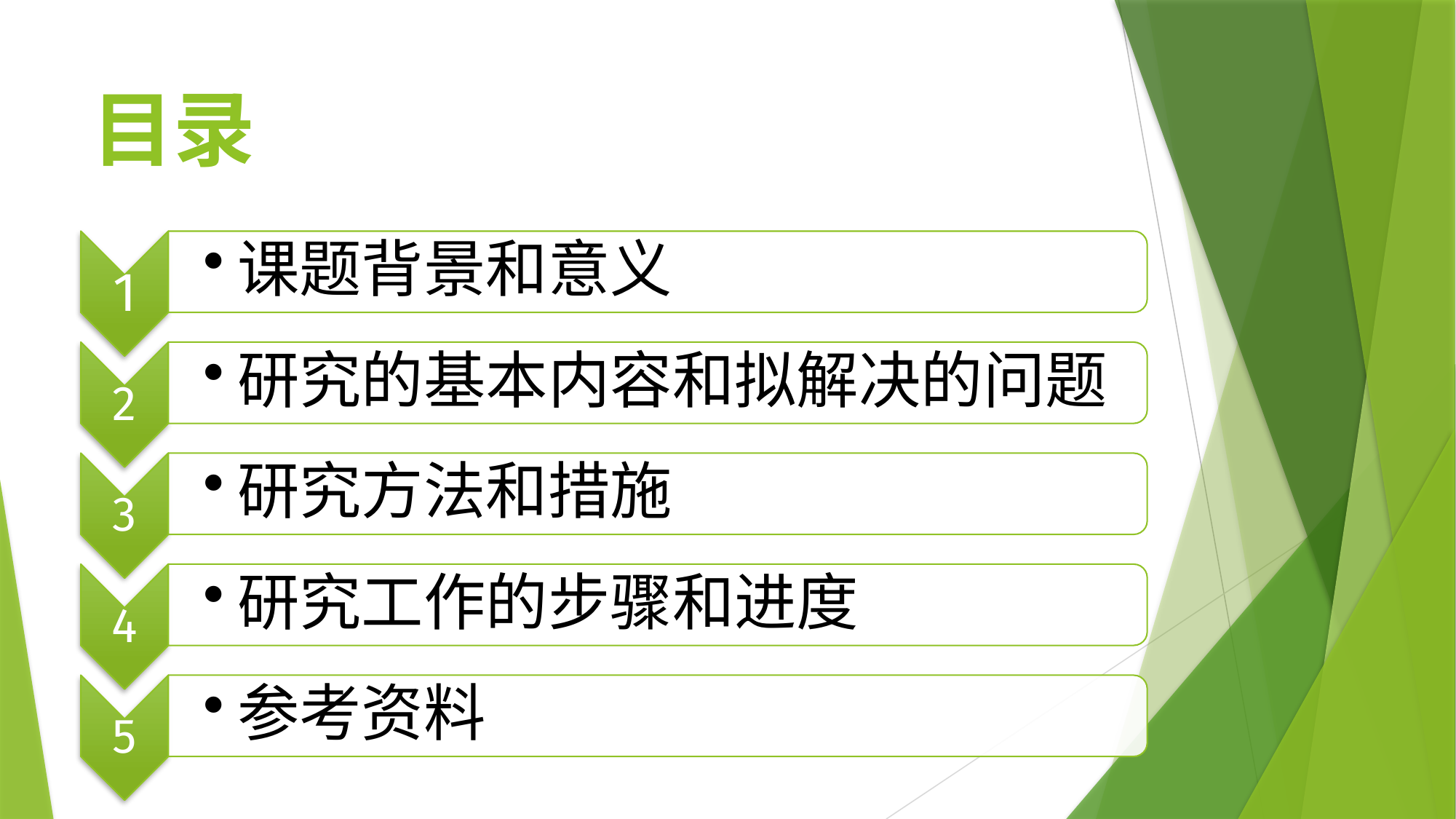

# 目录
1
课题背景和意义
2
研究的基本内容和拟解决的问题
3
研究方法和措施
4
研究工作的步骤和进度
5
参考资料